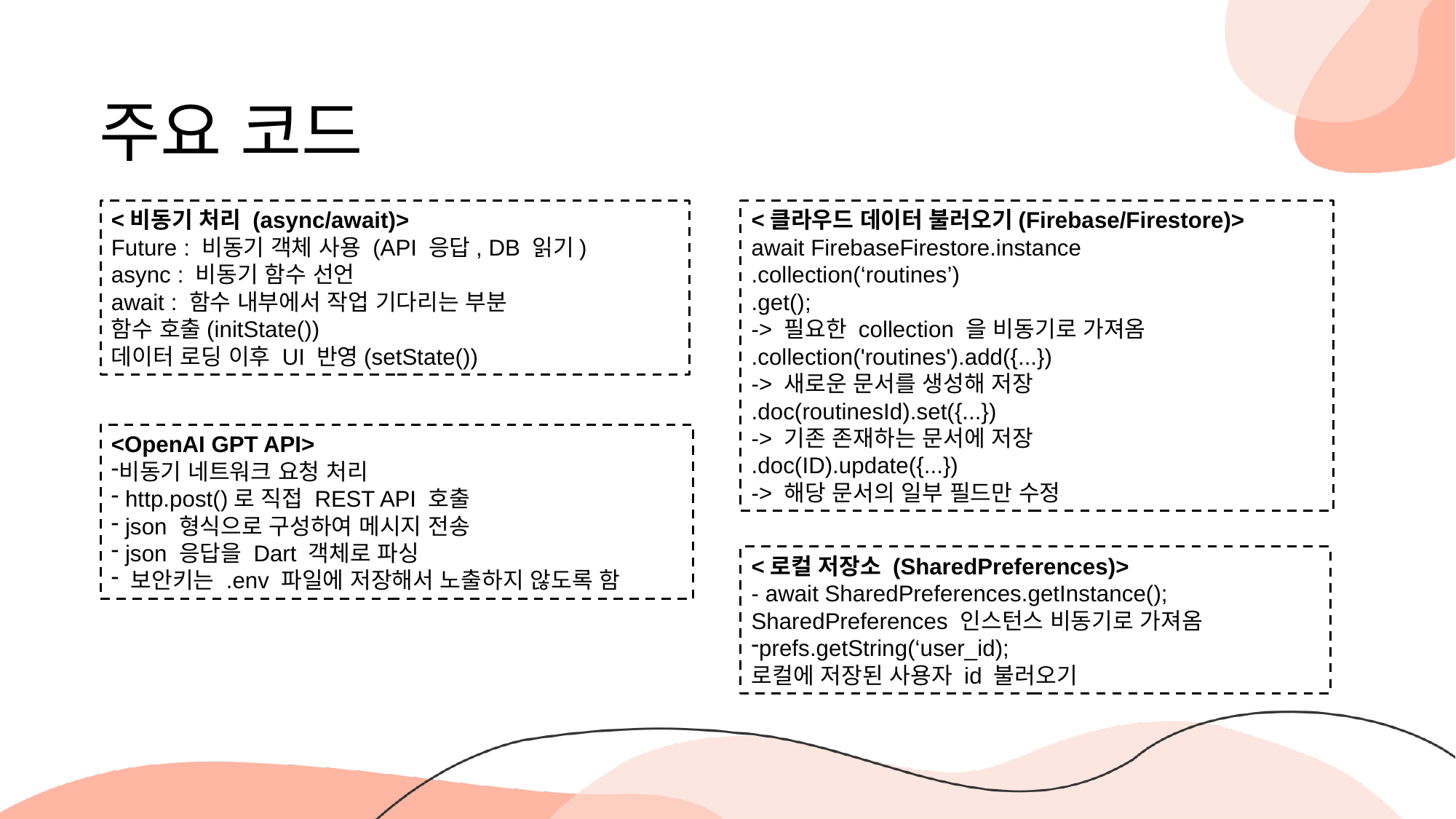

# 주요 코드
<비동기 처리 (async/await)>
Future : 비동기 객체 사용 (API 응답, DB 읽기)
async : 비동기 함수 선언
await : 함수 내부에서 작업 기다리는 부분
함수 호출(initState())
데이터 로딩 이후 UI 반영(setState())
<클라우드 데이터 불러오기(Firebase/Firestore)>
await FirebaseFirestore.instance
.collection(‘routines’)
.get();
-> 필요한 collection 을 비동기로 가져옴
.collection('routines').add({...})
-> 새로운 문서를 생성해 저장
.doc(routinesId).set({...})
-> 기존 존재하는 문서에 저장
.doc(ID).update({...})
-> 해당 문서의 일부 필드만 수정
<OpenAI GPT API>
비동기 네트워크 요청 처리
 http.post()로 직접 REST API 호출
 json 형식으로 구성하여 메시지 전송
 json 응답을 Dart 객체로 파싱
 보안키는 .env 파일에 저장해서 노출하지 않도록 함
<로컬 저장소 (SharedPreferences)>
- await SharedPreferences.getInstance();
SharedPreferences 인스턴스 비동기로 가져옴
prefs.getString(‘user_id);
로컬에 저장된 사용자 id 불러오기